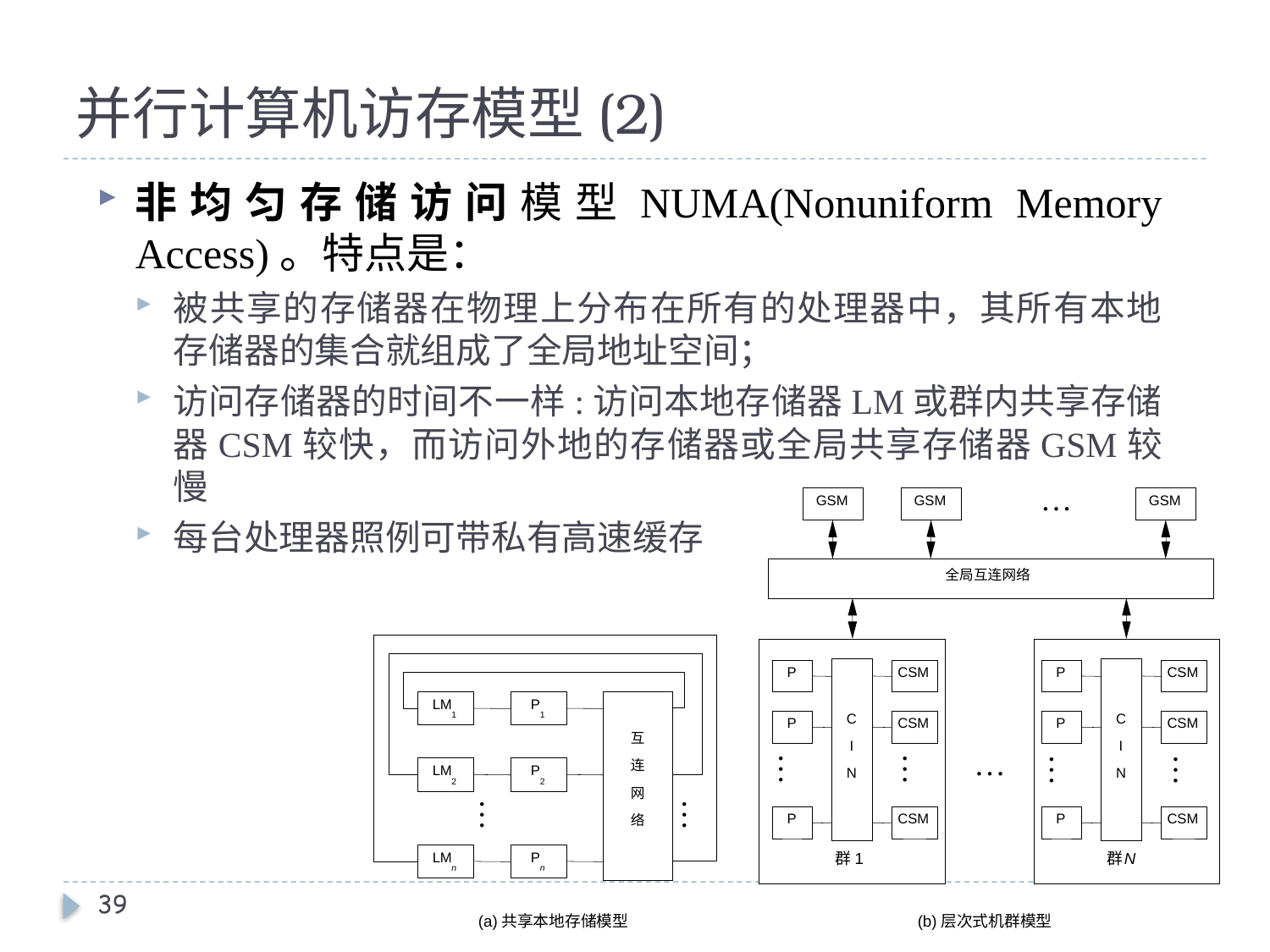

# 并行计算机访存模型(2)
非均匀存储访问模型NUMA(Nonuniform Memory Access)。特点是：
被共享的存储器在物理上分布在所有的处理器中，其所有本地存储器的集合就组成了全局地址空间；
访问存储器的时间不一样:访问本地存储器LM或群内共享存储器CSM较快，而访问外地的存储器或全局共享存储器GSM较慢
每台处理器照例可带私有高速缓存

…

GSM
GSM
GSM

全局互连网络

P
CSM
P
CSM

LM
P

1
1
C
C

P
CSM
P
CSM

互
I
I
…
…
…
…
…
连

LM
P
N
N

2
2
网
…
…

P
CSM
P
CSM
络

群1
群
N
LM
P

n
n
(b)层次式机群模型
(a)共享本地存储模型
39